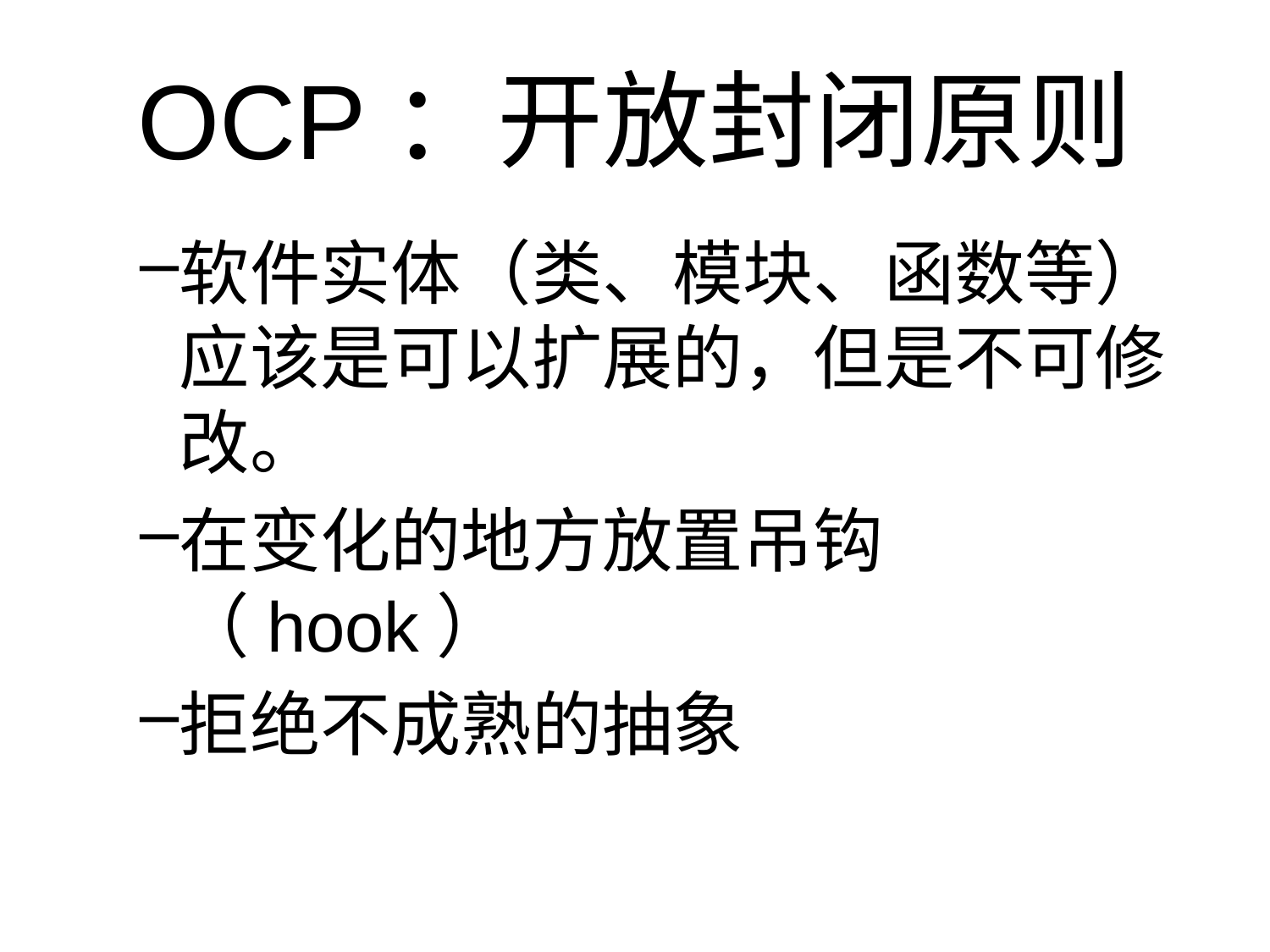

# OCP：开放封闭原则
软件实体（类、模块、函数等）应该是可以扩展的，但是不可修改。
在变化的地方放置吊钩（hook）
拒绝不成熟的抽象